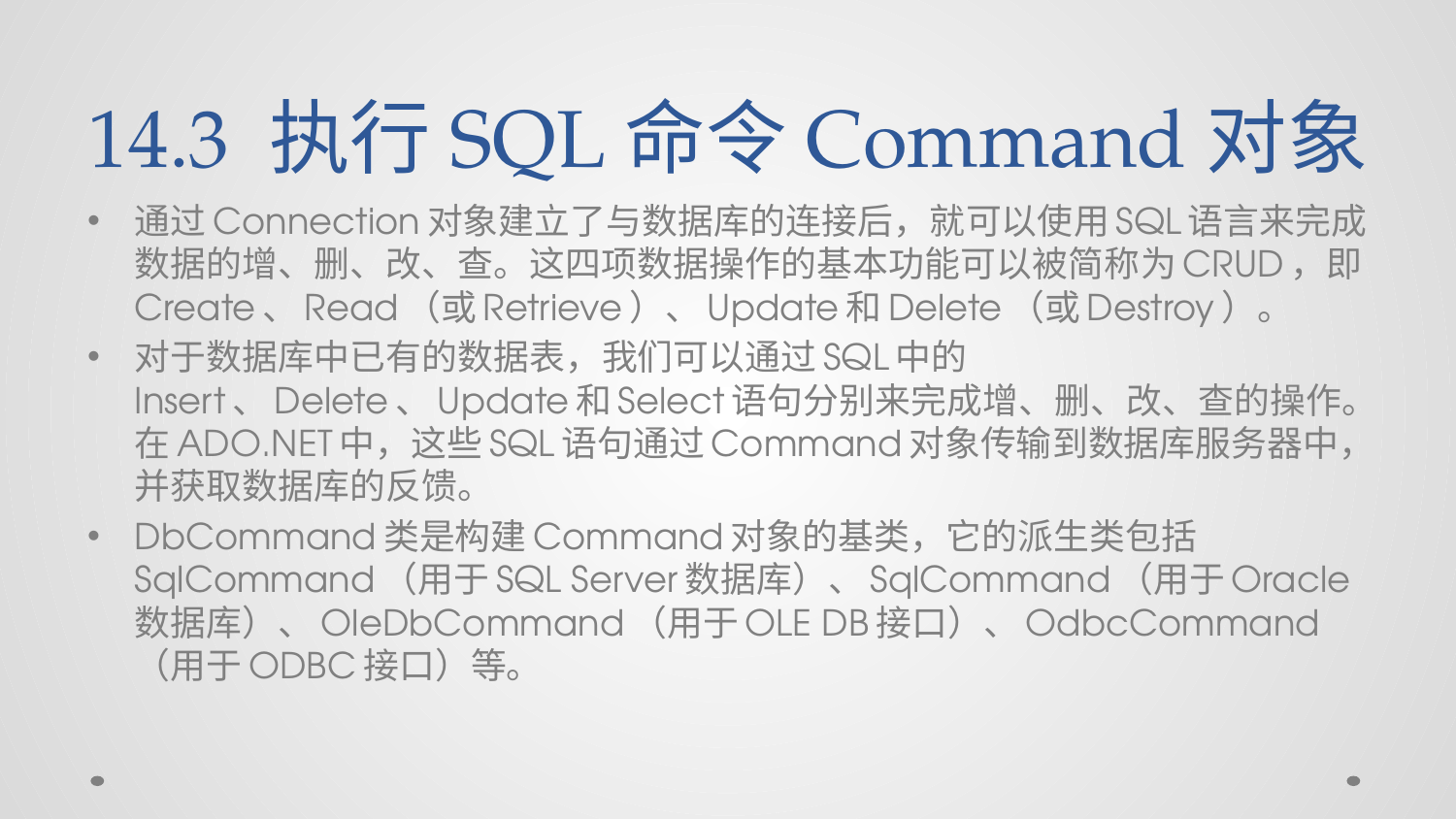

# 14.3 执行SQL命令Command对象
通过Connection对象建立了与数据库的连接后，就可以使用SQL语言来完成数据的增、删、改、查。这四项数据操作的基本功能可以被简称为CRUD，即Create、Read（或Retrieve）、Update和Delete（或Destroy）。
对于数据库中已有的数据表，我们可以通过SQL中的Insert、Delete、Update和Select语句分别来完成增、删、改、查的操作。在ADO.NET中，这些SQL语句通过Command对象传输到数据库服务器中，并获取数据库的反馈。
DbCommand类是构建Command对象的基类，它的派生类包括SqlCommand（用于SQL Server数据库）、SqlCommand（用于Oracle数据库）、OleDbCommand（用于OLE DB接口）、OdbcCommand（用于ODBC接口）等。